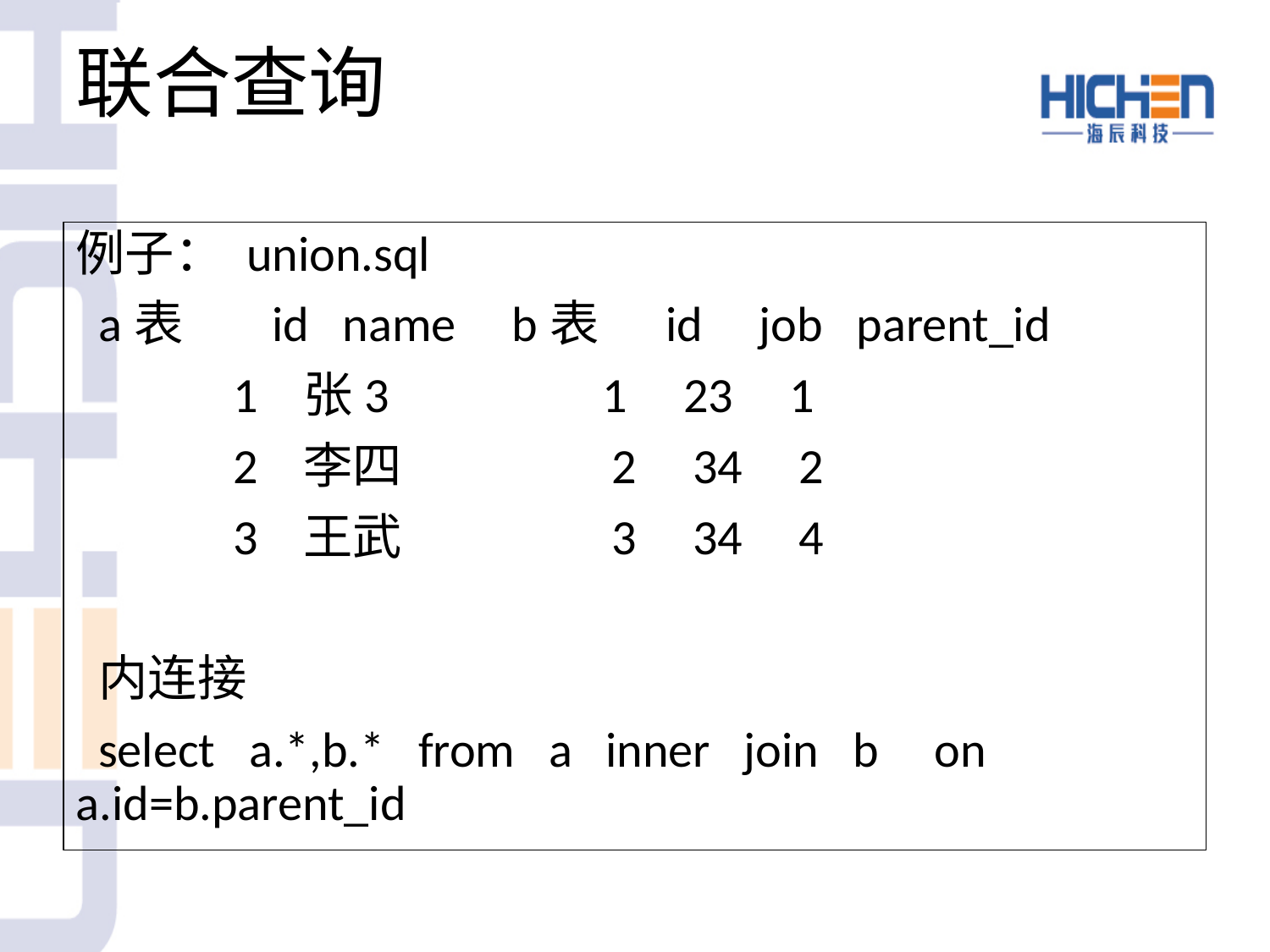

# 联合查询
例子： union.sql
  a表       id   name     b表     id     job   parent_id
              1   张3                   1     23     1
              2   李四                  2     34     2
              3   王武                  3     34     4

 内连接
  select   a.*,b.*   from   a   inner   join   b     on   a.id=b.parent_id